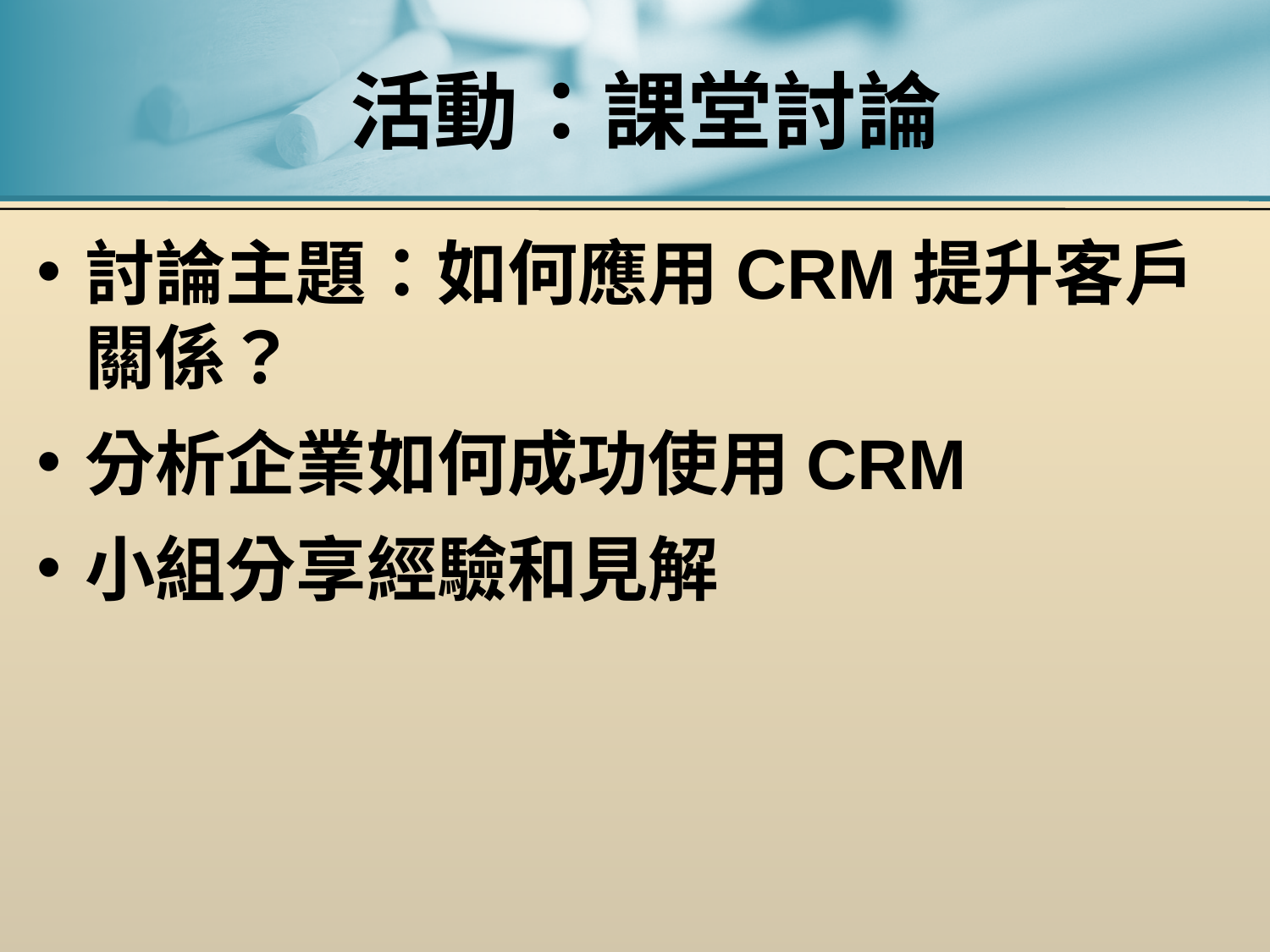

# 活動：課堂討論
討論主題：如何應用CRM提升客戶關係？
分析企業如何成功使用CRM
小組分享經驗和見解